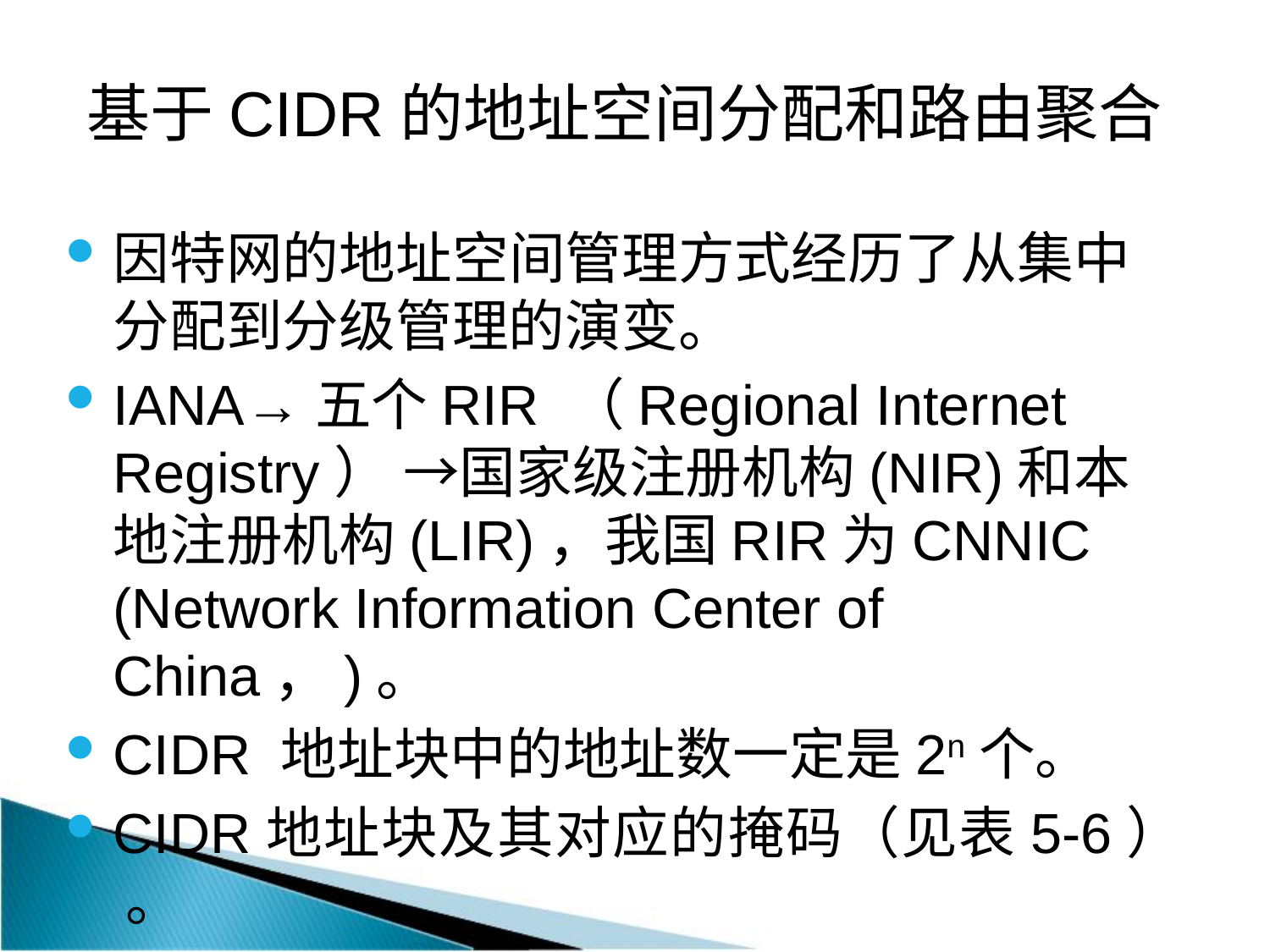

# 基于CIDR的地址空间分配和路由聚合
因特网的地址空间管理方式经历了从集中分配到分级管理的演变。
IANA→五个RIR （Regional Internet Registry） →国家级注册机构(NIR)和本地注册机构(LIR)，我国RIR为CNNIC (Network Information Center of China，)。
CIDR 地址块中的地址数一定是2n个。
CIDR地址块及其对应的掩码（见表5-6） 。